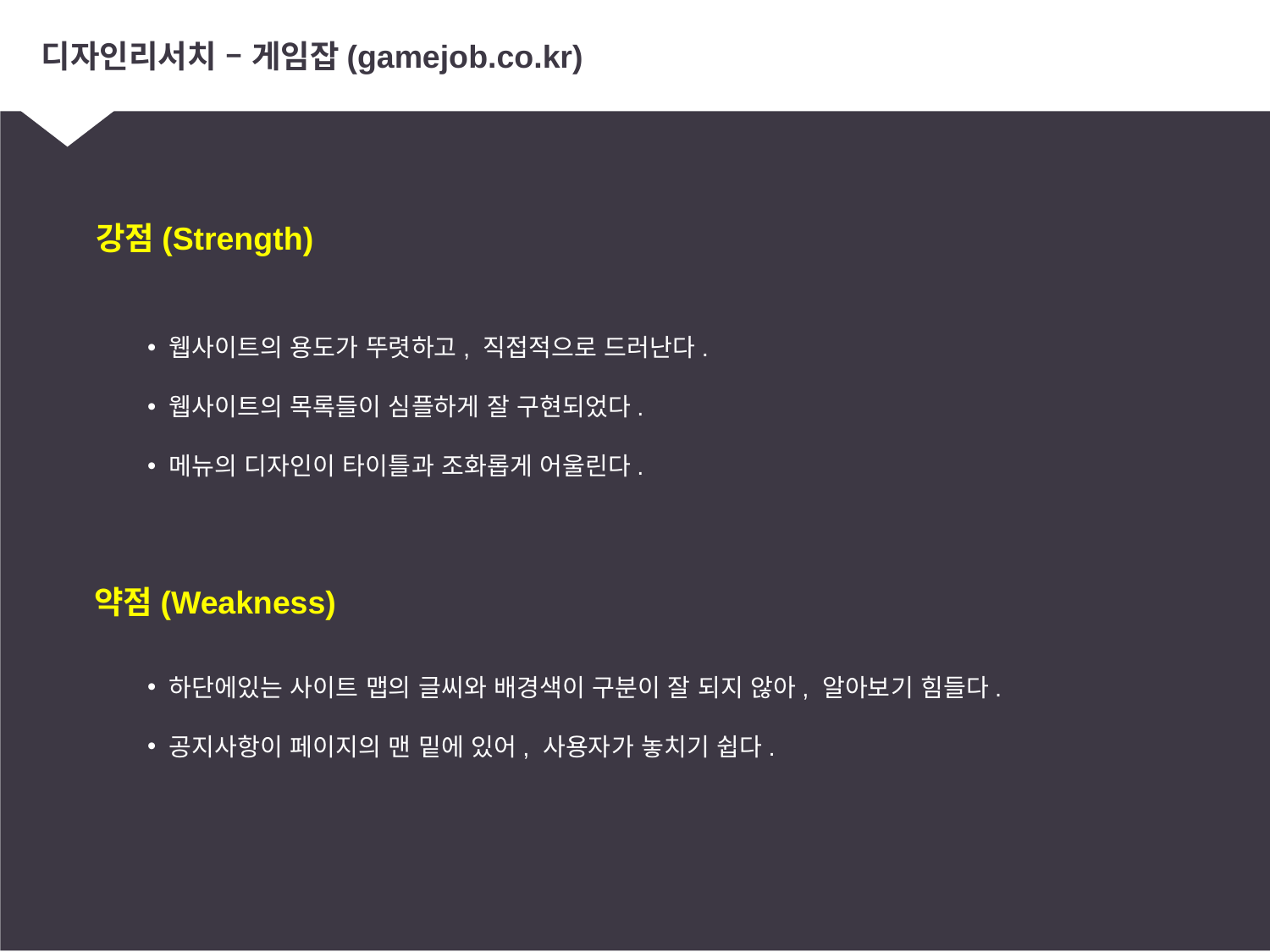

# 디자인리서치 – 게임잡(gamejob.co.kr)
강점(Strength)
 웹사이트의 용도가 뚜렷하고, 직접적으로 드러난다.

 웹사이트의 목록들이 심플하게 잘 구현되었다.

 메뉴의 디자인이 타이틀과 조화롭게 어울린다.
약점(Weakness)
 하단에있는 사이트 맵의 글씨와 배경색이 구분이 잘 되지 않아, 알아보기 힘들다.

 공지사항이 페이지의 맨 밑에 있어, 사용자가 놓치기 쉽다.